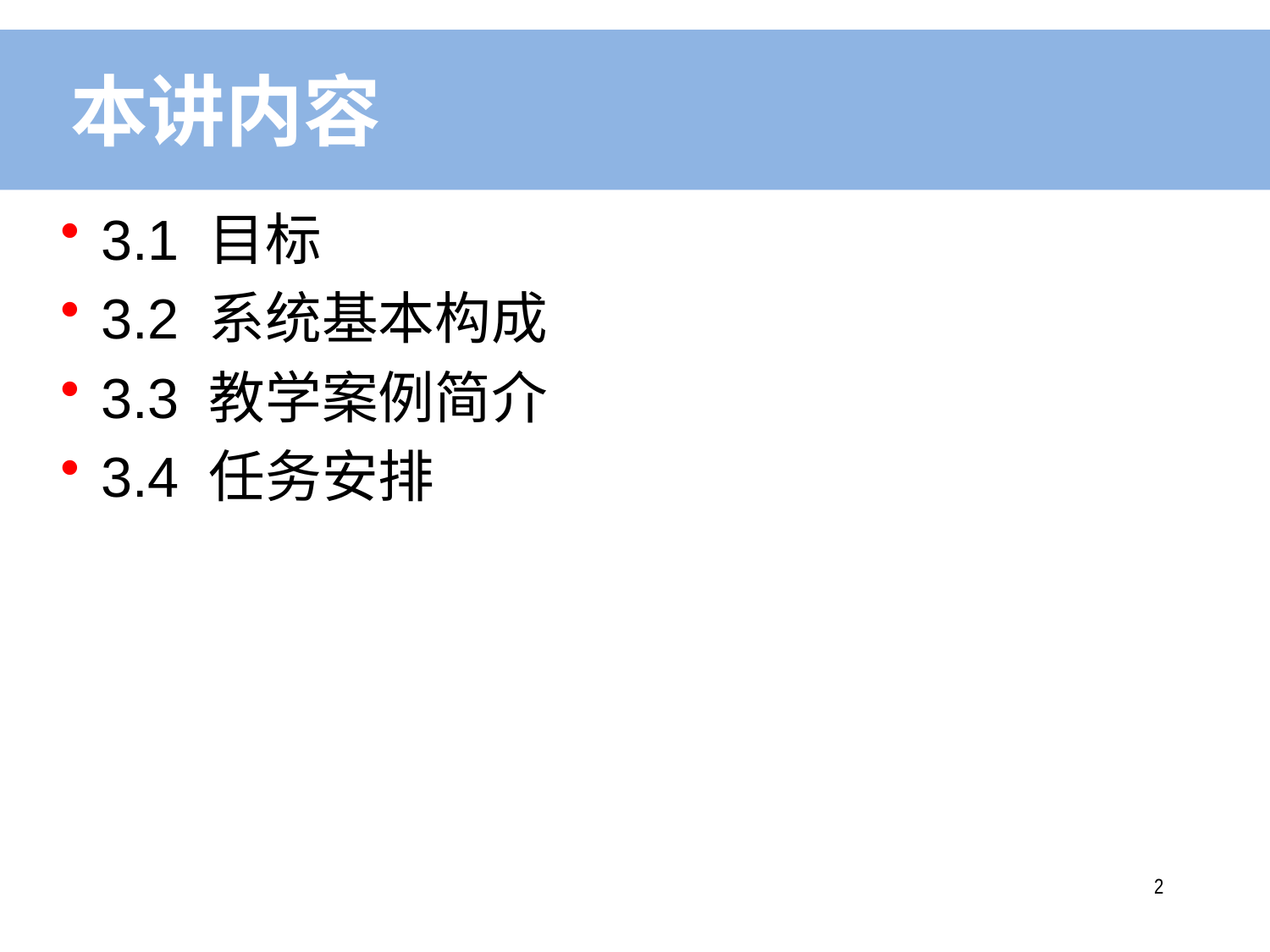

# 本讲内容
3.1 目标
3.2 系统基本构成
3.3 教学案例简介
3.4 任务安排
2